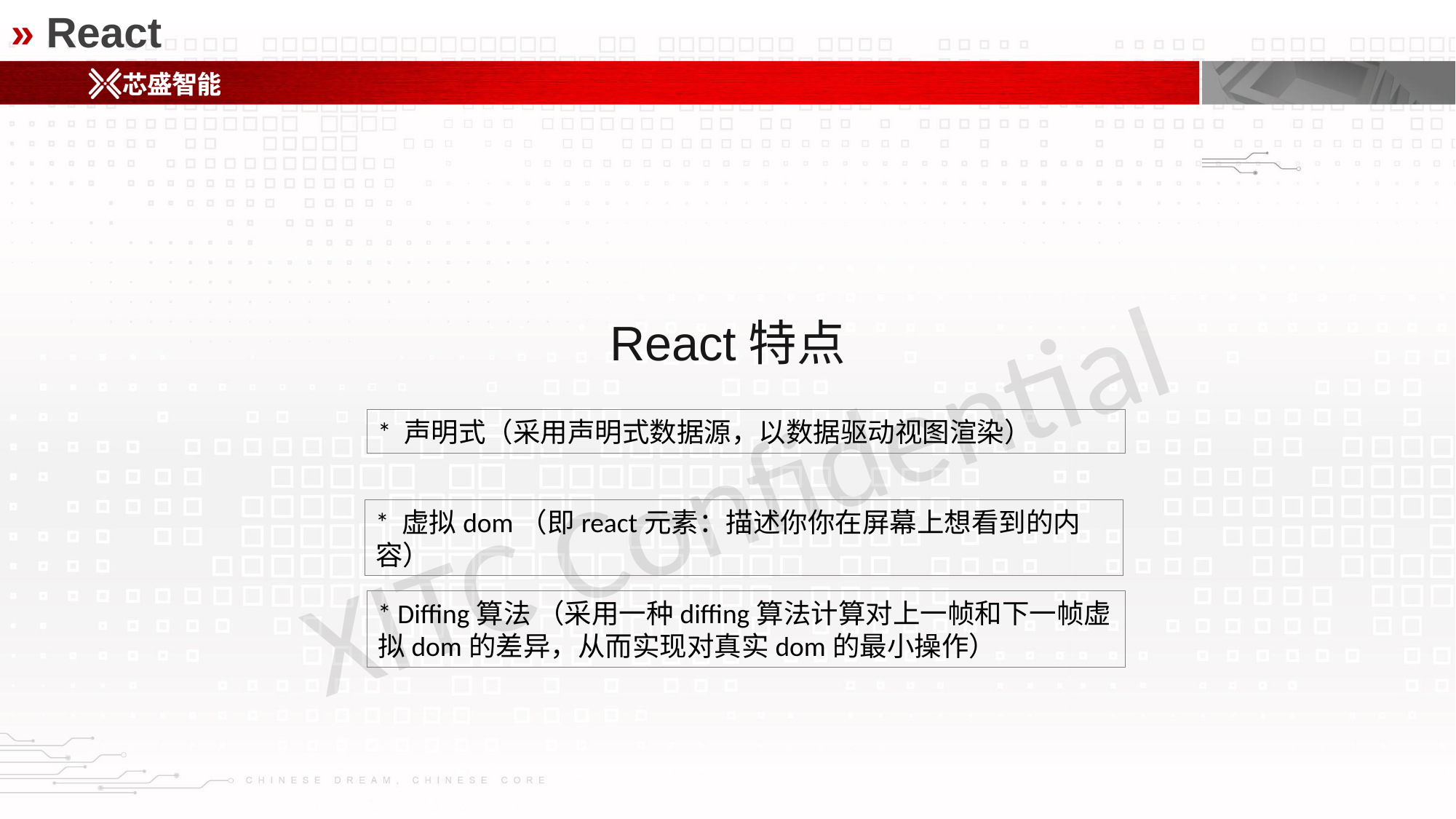

» React
React特点
* 声明式（采用声明式数据源，以数据驱动视图渲染）
* 虚拟dom（即react元素：描述你你在屏幕上想看到的内容）
* Diffing算法 （采用一种diffing算法计算对上一帧和下一帧虚拟dom的差异，从而实现对真实dom的最小操作）